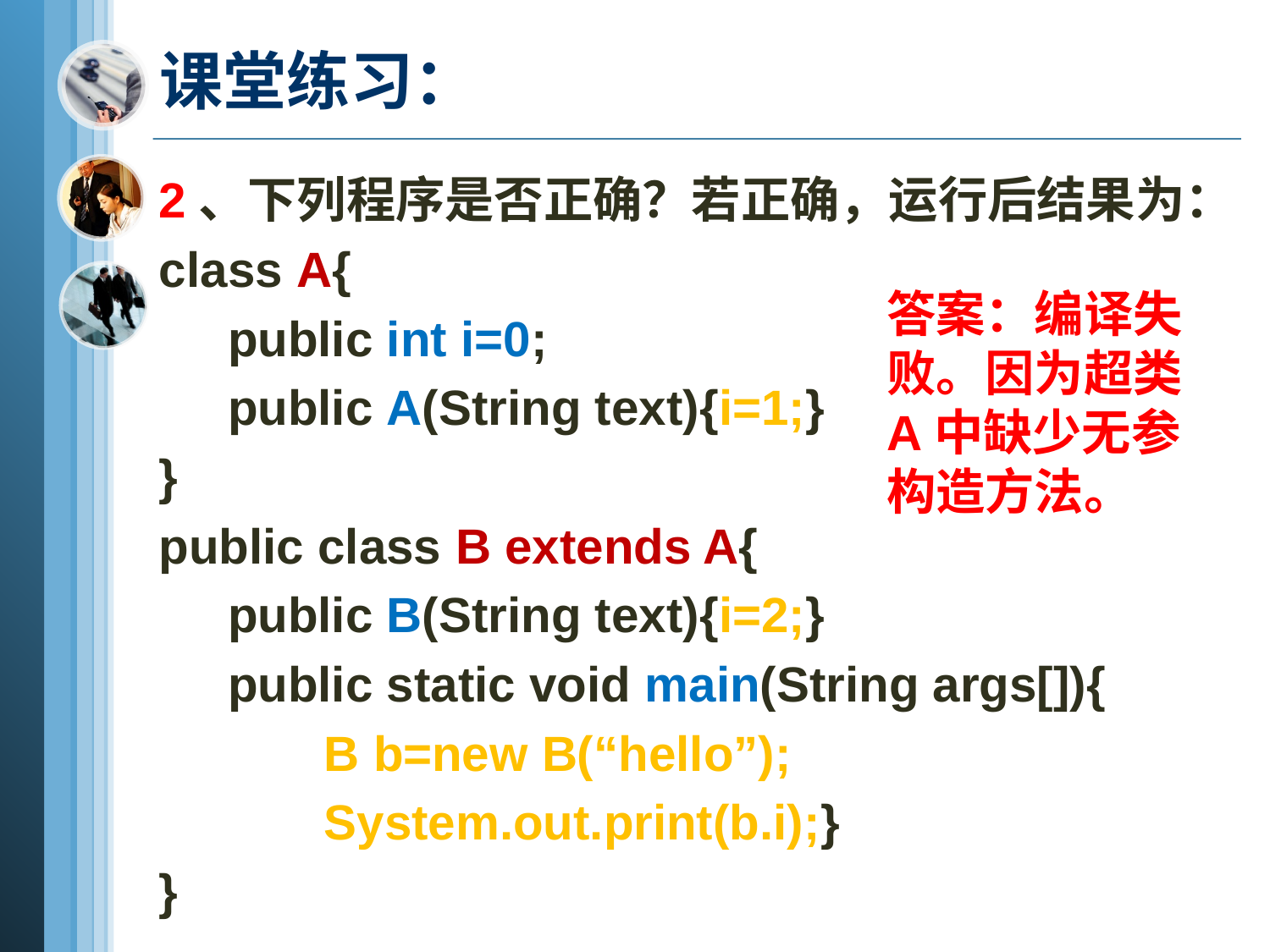

# 课堂练习：
2、下列程序是否正确？若正确，运行后结果为：
class A{
     public int i=0;
     public A(String text){i=1;}
}
public class B extends A{
     public B(String text){i=2;}
     public static void main(String args[]){
            B b=new B(“hello”);
            System.out.print(b.i);}
}
答案：编译失败。因为超类A中缺少无参构造方法。